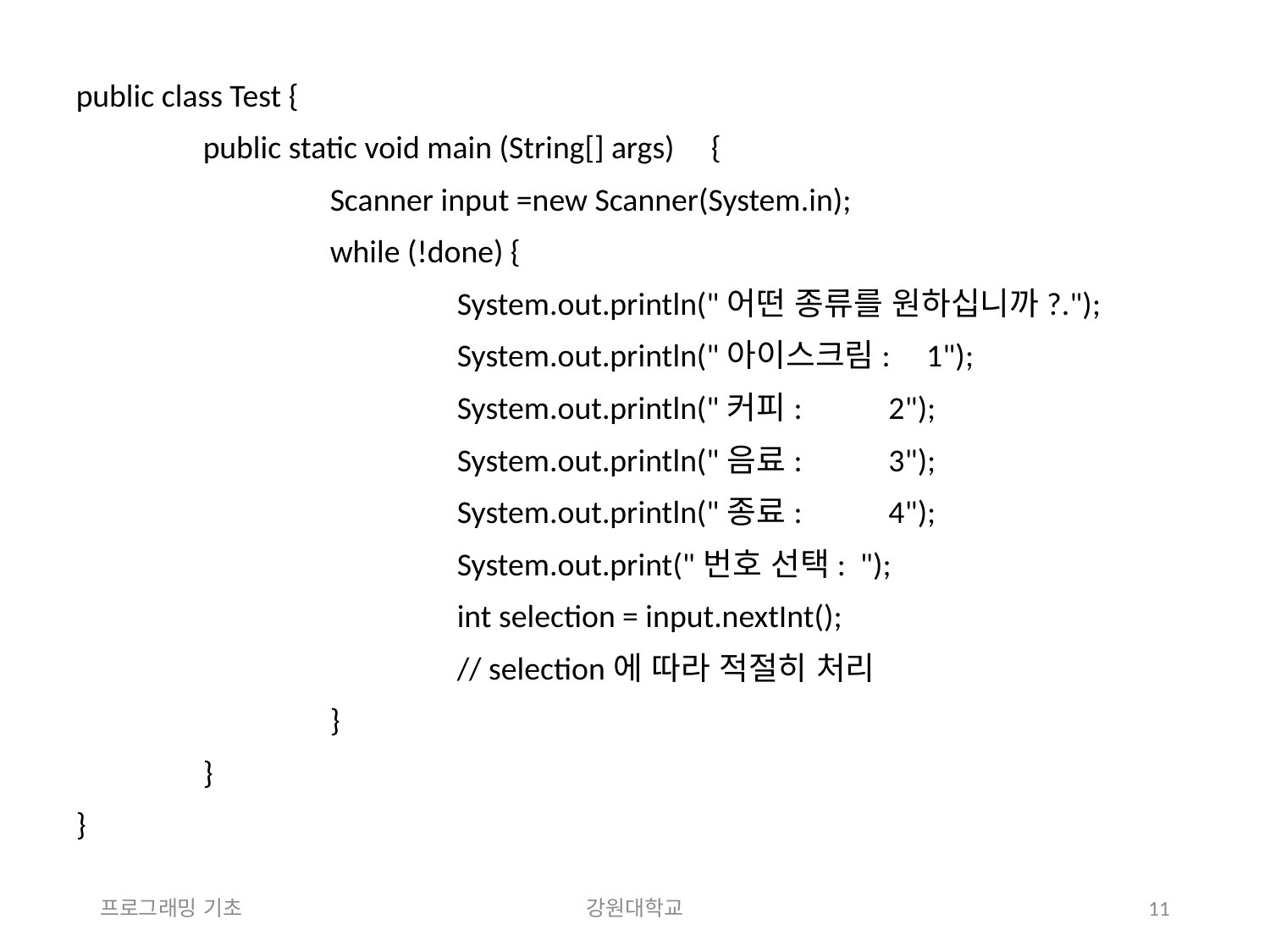

public class Test {
	public static void main (String[] args)	{
		Scanner input =new Scanner(System.in);
		while (!done) {
 			System.out.println("어떤 종류를 원하십니까?.");
			System.out.println("아이스크림:     1");
			System.out.println("커피:            2");
			System.out.println("음료:            3");
			System.out.println("종료:            4");
			System.out.print("번호 선택:  ");
			int selection = input.nextInt();
			// selection에 따라 적절히 처리
		}
	}
}
프로그래밍 기초
강원대학교
11